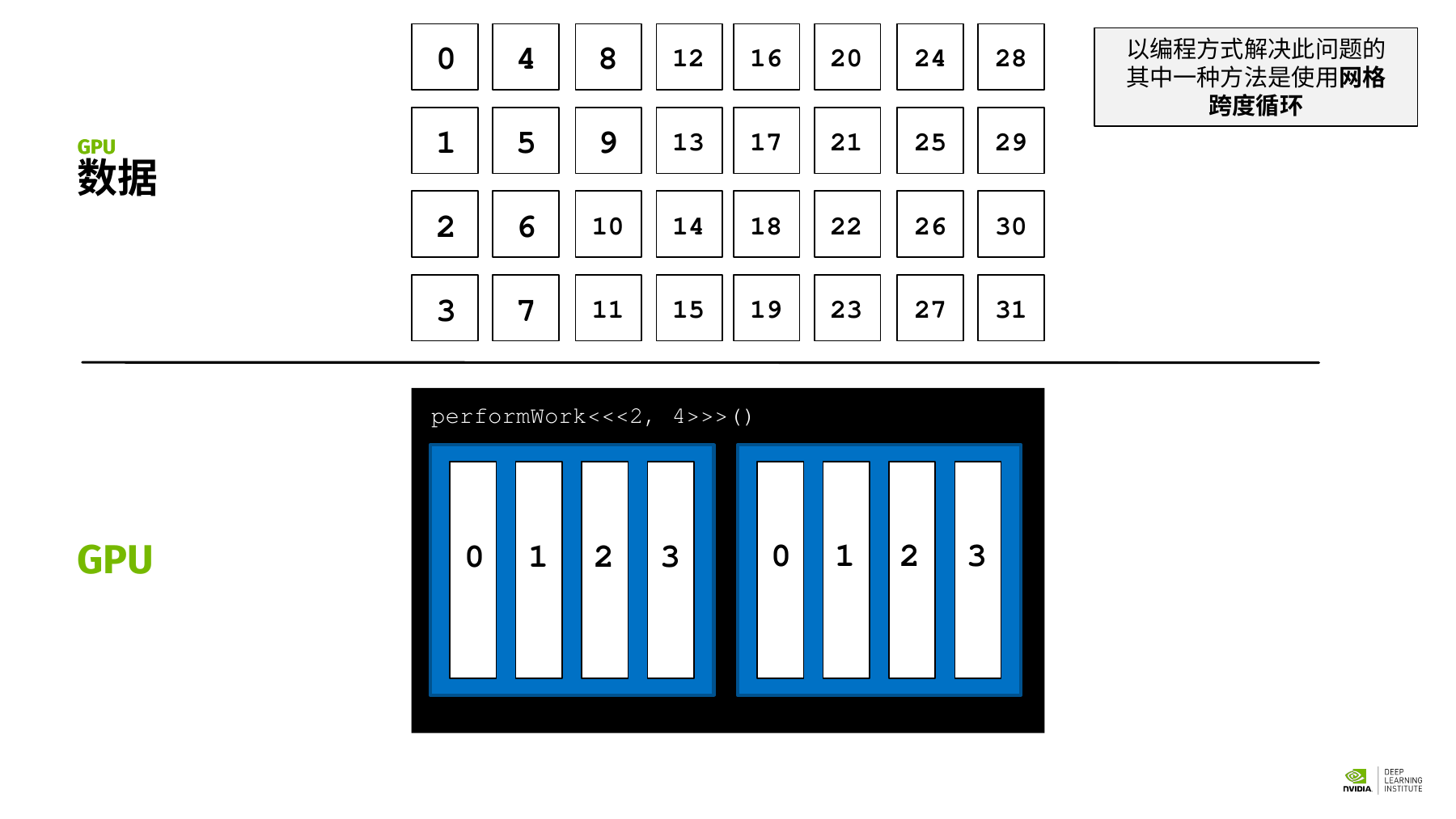

以编程方式解决此问题的
其中一种方法是使用网格
跨度循环
4
0
8
12
20
16
21
17
22
18
23
19
28
24
29
25
30
26
31
27
5
1
9
13
6
2
14
10
7
3
15
11

GPU
GPU
数据

performWork<<<2, 4>>>()

0
1
2
3
0
1
2
3
GPU